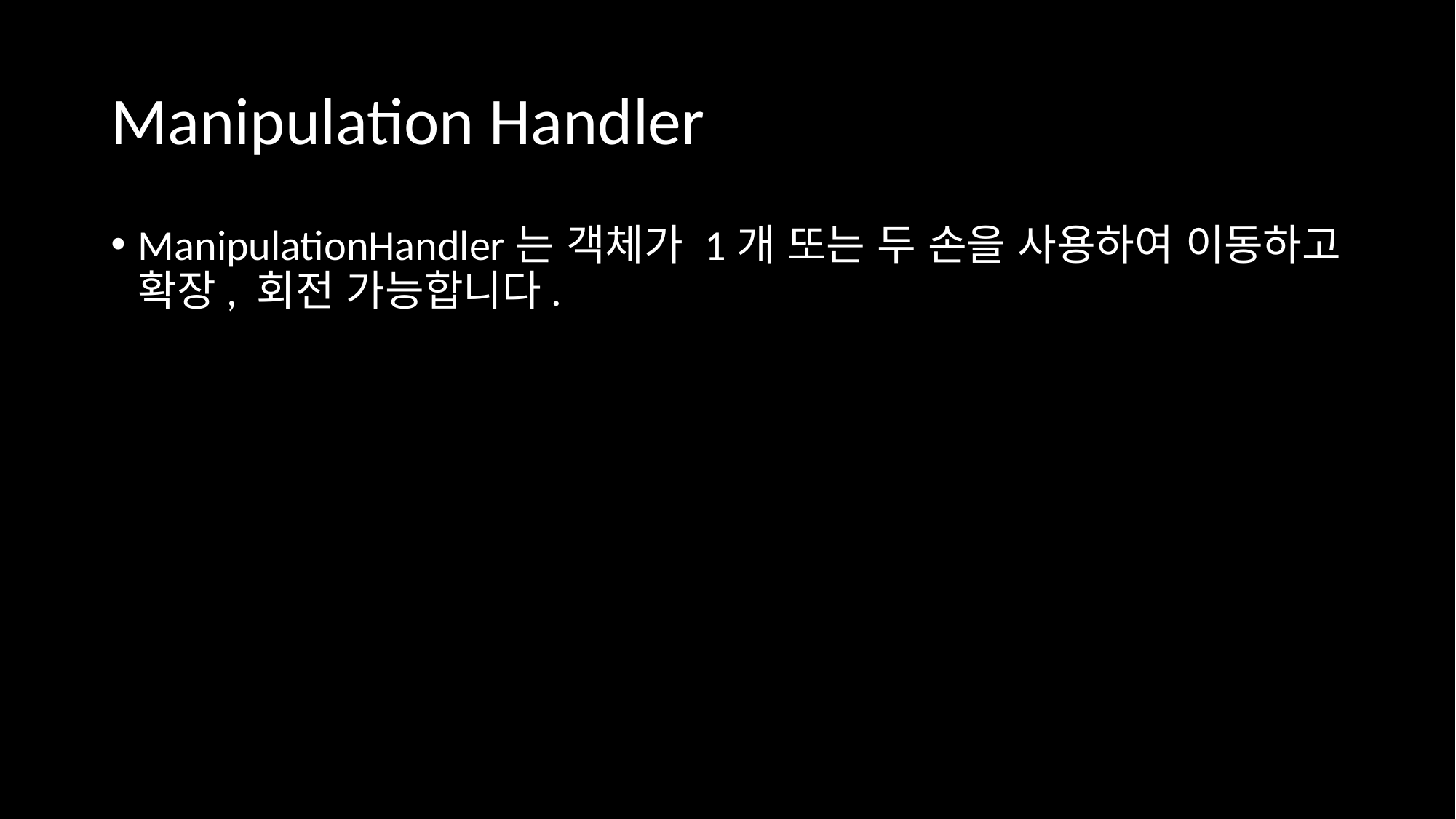

# Manipulation Handler
ManipulationHandler는 객체가 1개 또는 두 손을 사용하여 이동하고 확장, 회전 가능합니다.